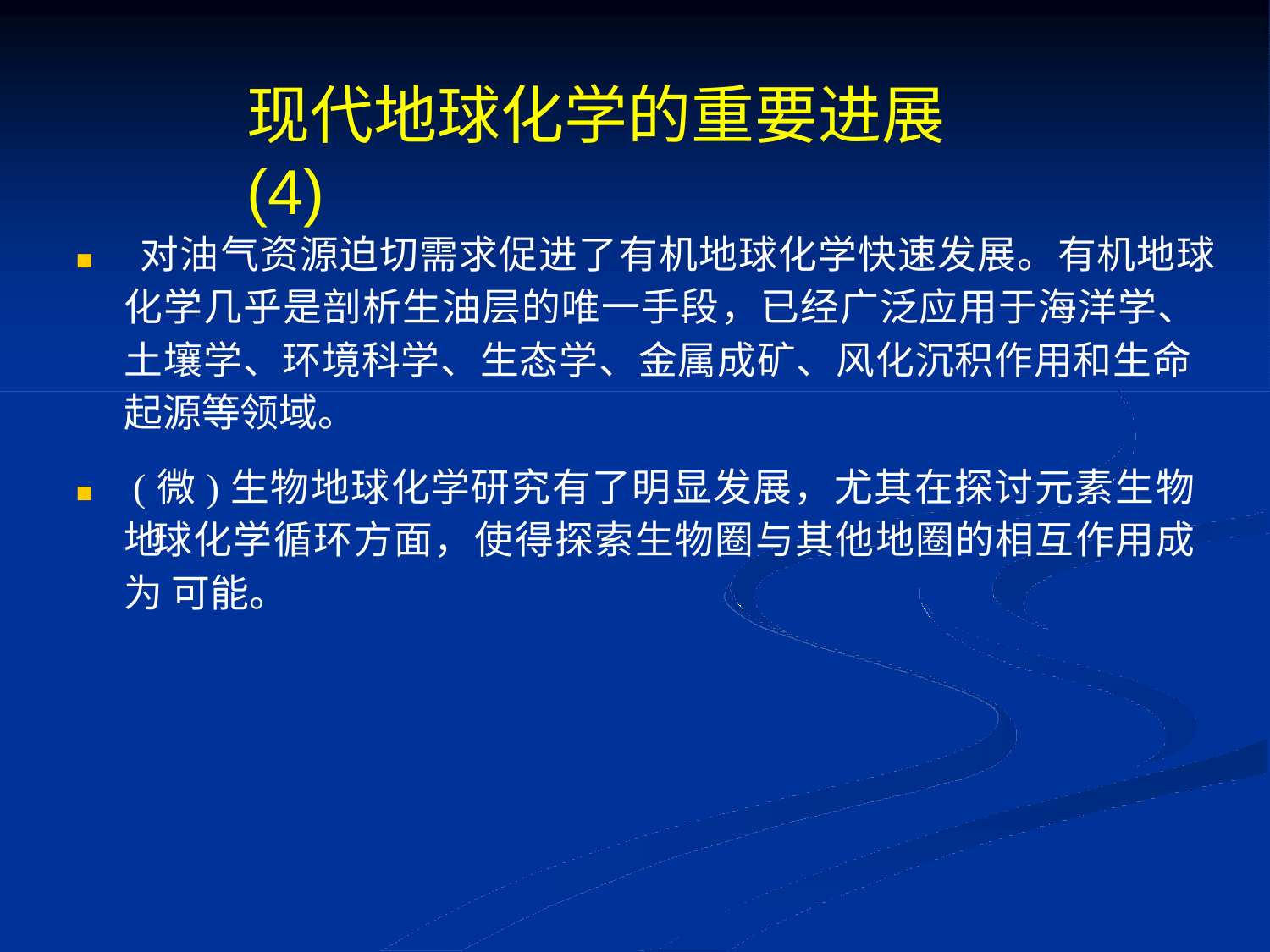

# 现代地球化学的重要进展(4)
◼ 对油气资源迫切需求促进了有机地球化学快速发展。有机地球 化学几乎是剖析生油层的唯一手段，已经广泛应用于海洋学、 土壤学、环境科学、生态学、金属成矿、风化沉积作用和生命
起源等领域。
◼ (微)生物地球化学研究有了明显发展，尤其在探讨元素生物地 球化学循环方面，使得探索生物圈与其他地圈的相互作用成为 可能。